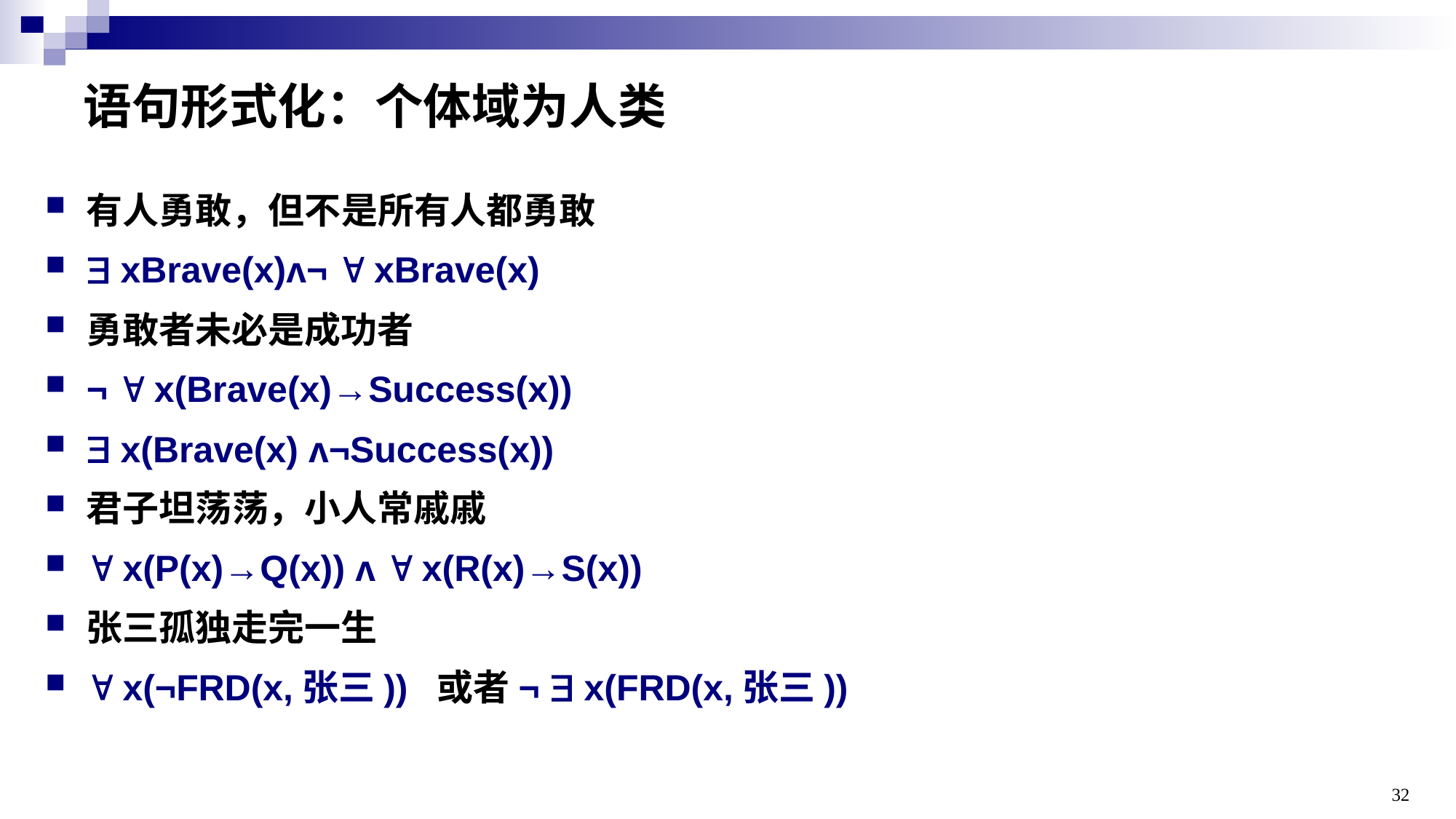

# 语句形式化：个体域为人类
有人勇敢，但不是所有人都勇敢
∃ xBrave(x)ʌ¬ ∀ xBrave(x)
勇敢者未必是成功者
¬ ∀ x(Brave(x)→Success(x))
∃ x(Brave(x) ʌ¬Success(x))
君子坦荡荡，小人常戚戚
∀ x(P(x)→Q(x)) ʌ ∀ x(R(x)→S(x))
张三孤独走完一生
∀ x(¬FRD(x,张三))  或者¬ ∃ x(FRD(x,张三))
32